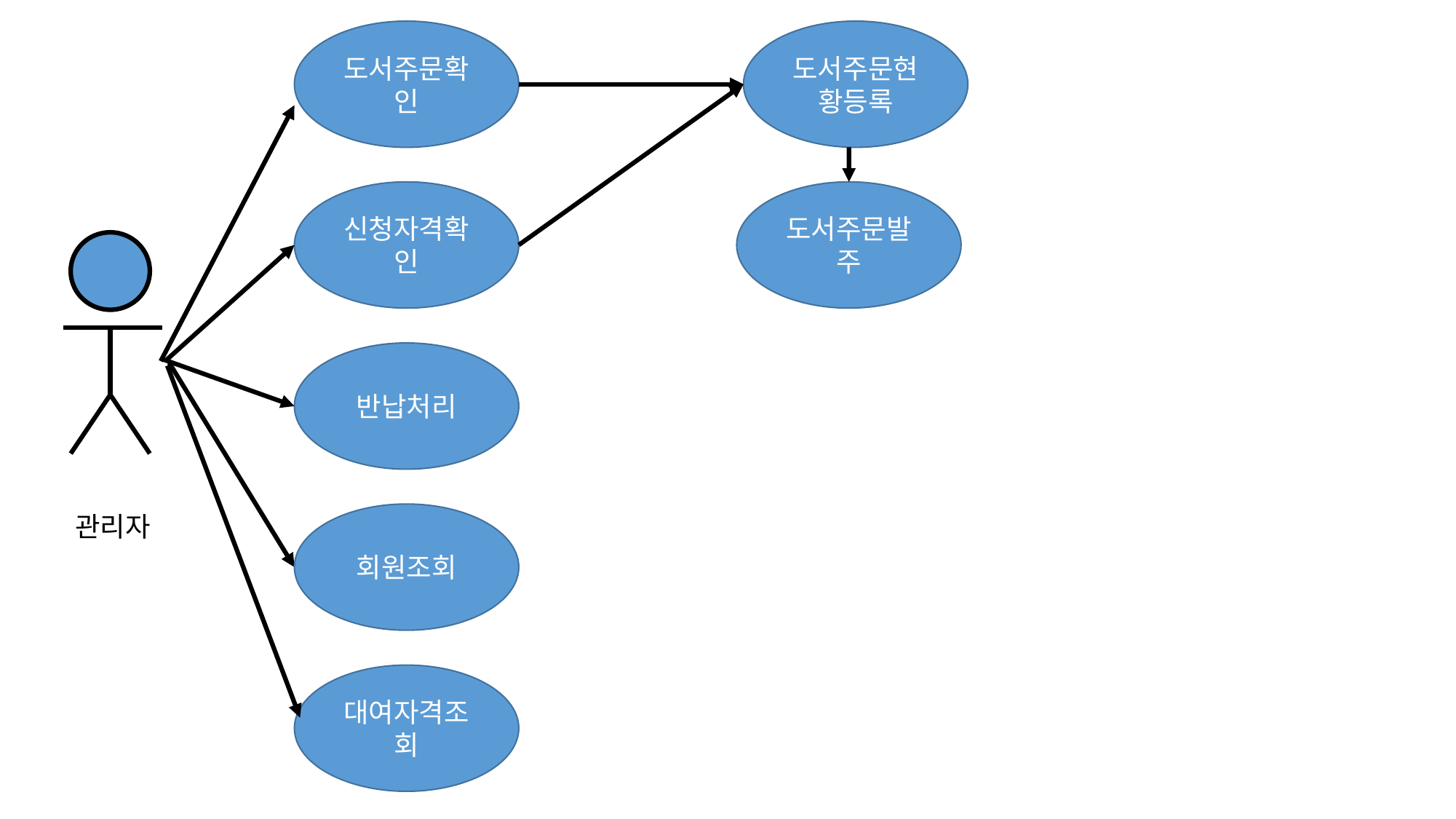

도서주문확인
도서주문현황등록
도서주문발주
신청자격확인

반납처리
회원조회
관리자
대여자격조회